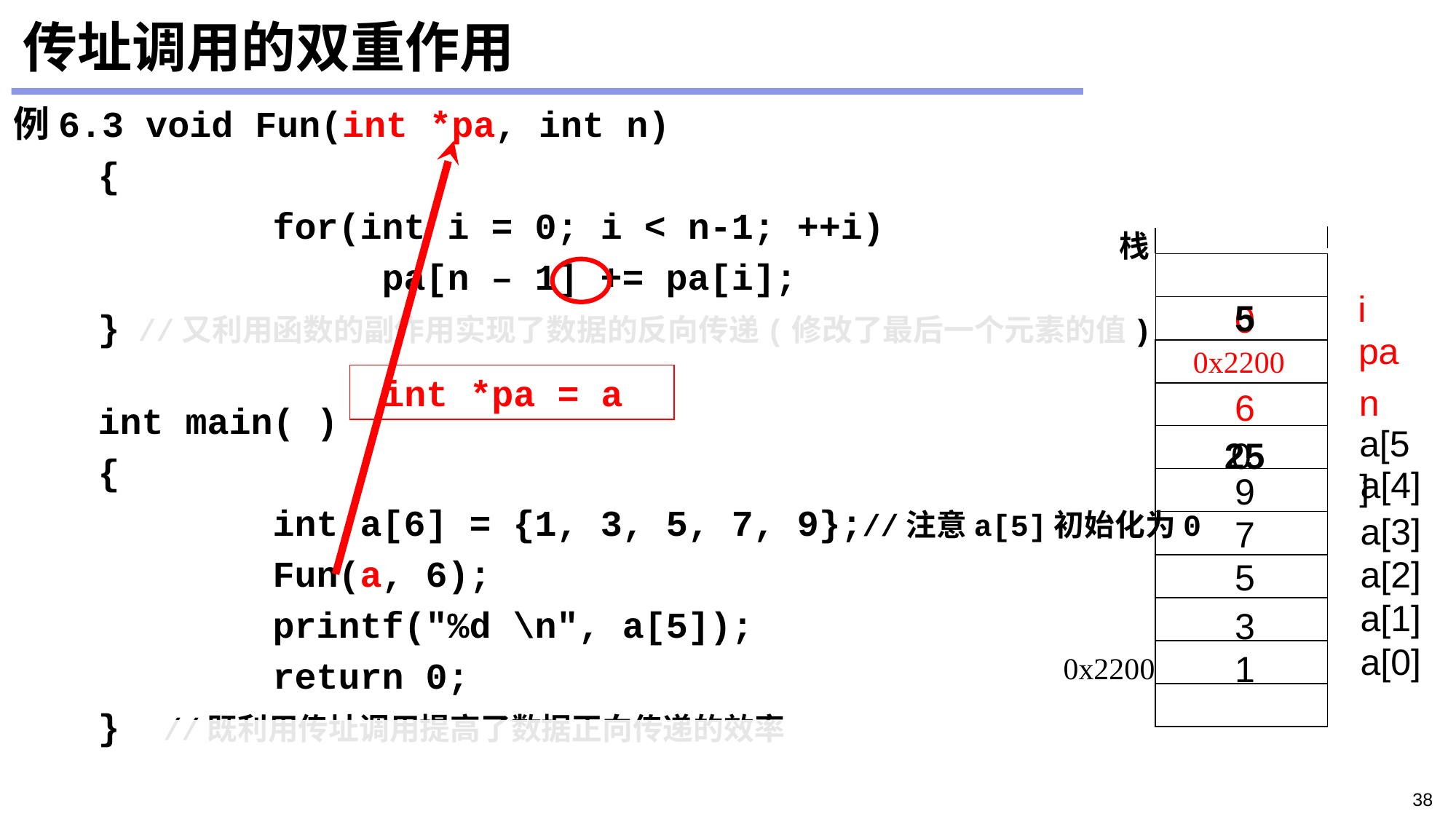

# 传址调用的双重作用
例6.3 void Fun(int *pa, int n)
	  {
			for(int i = 0; i < n-1; ++i)
				pa[n – 1] += pa[i];
	  } //又利用函数的副作用实现了数据的反向传递(修改了最后一个元素的值)

	  int main( )
	  {
			int a[6] = {1, 3, 5, 7, 9};//注意a[5]初始化为0
			Fun(a, 6);
			printf("%d \n", a[5]);
			return 0;
	  }	//既利用传址调用提高了数据正向传递的效率
栈

i
0
5

pa
0x2200
 int *pa = a
n
6
a[5]
0
25
a[4]
9
a[3]
7
a[2]
5
a[1]
3
a[0]
1
0x2200

38